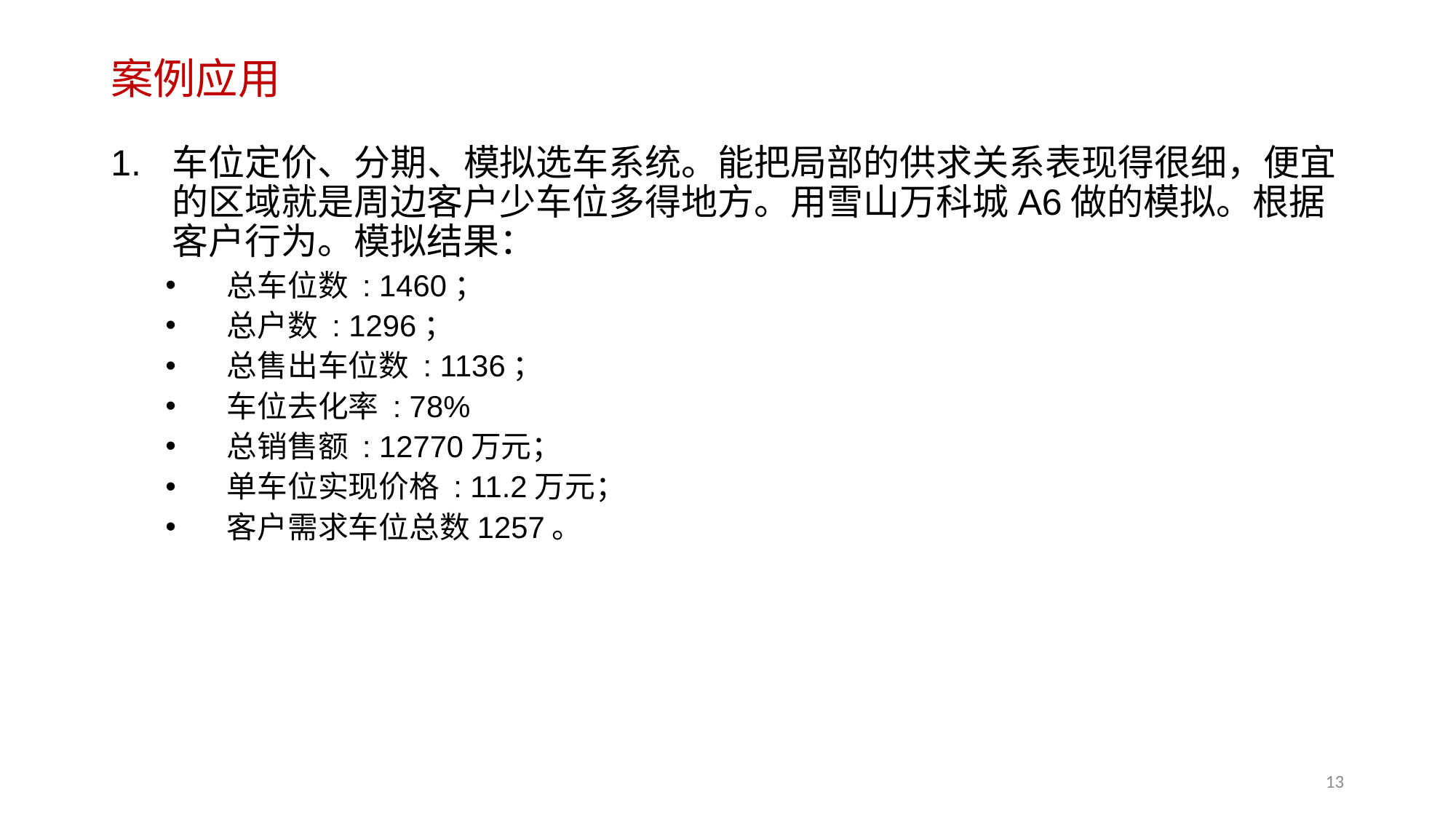

# 案例应用
车位定价、分期、模拟选车系统。能把局部的供求关系表现得很细，便宜的区域就是周边客户少车位多得地方。用雪山万科城A6做的模拟。根据客户行为。模拟结果：
总车位数 : 1460；
总户数 : 1296；
总售出车位数 : 1136；
车位去化率 : 78%
总销售额 : 12770万元；
单车位实现价格 : 11.2万元；
客户需求车位总数1257。